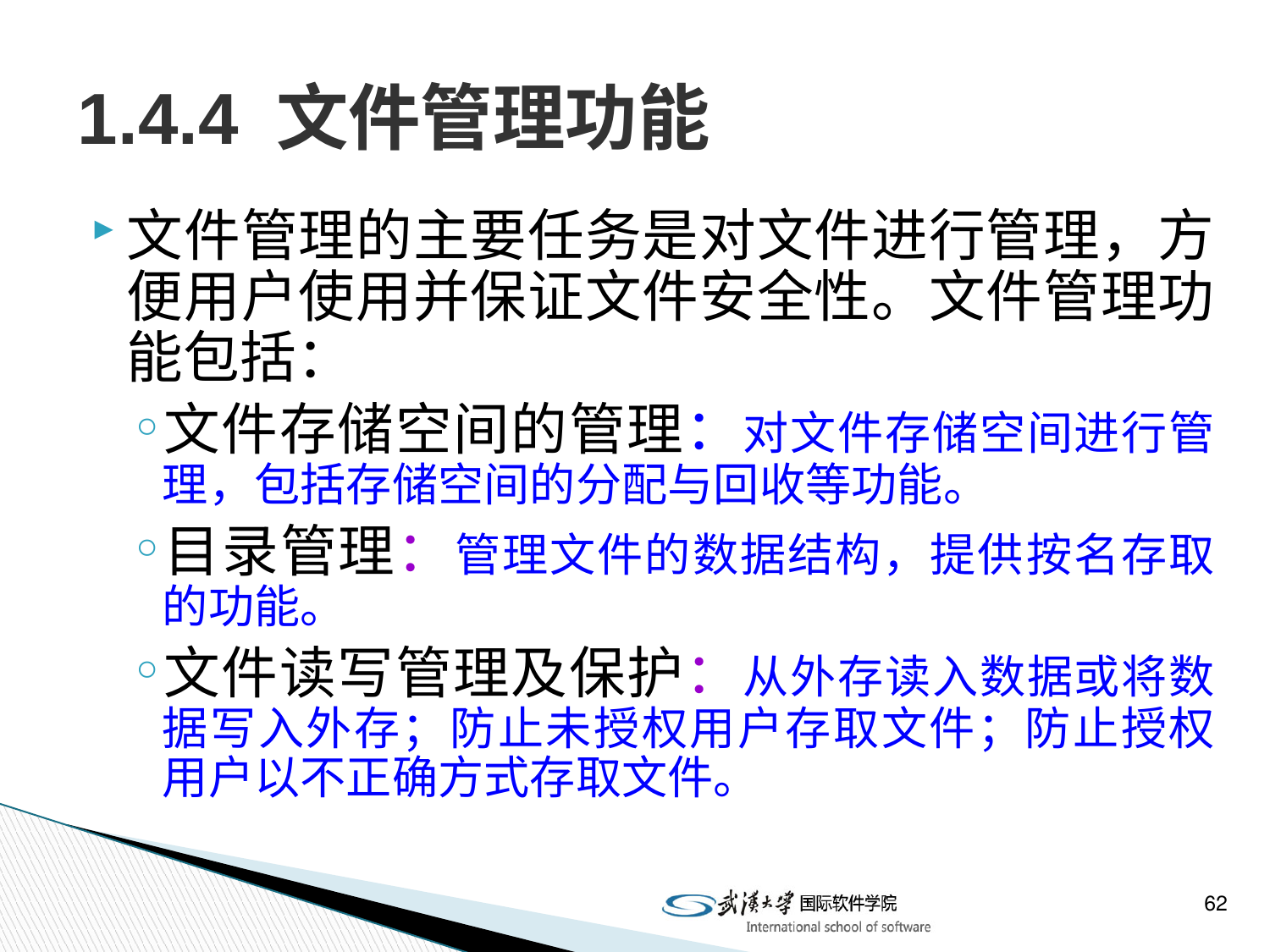

# 1.4.4 文件管理功能
文件管理的主要任务是对文件进行管理，方便用户使用并保证文件安全性。文件管理功能包括：
文件存储空间的管理：对文件存储空间进行管理，包括存储空间的分配与回收等功能。
目录管理：管理文件的数据结构，提供按名存取的功能。
文件读写管理及保护：从外存读入数据或将数据写入外存；防止未授权用户存取文件；防止授权用户以不正确方式存取文件。